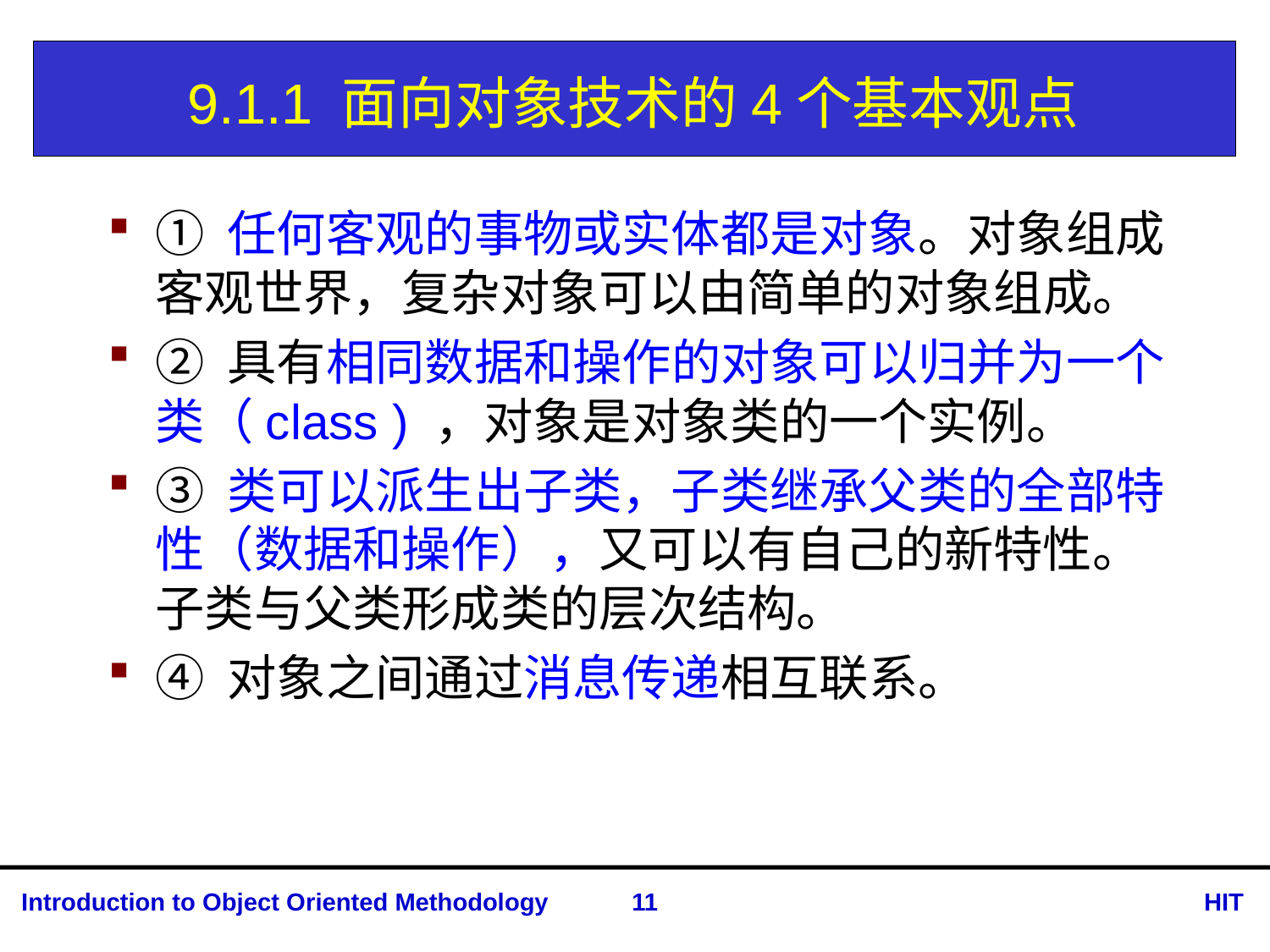

# 9.1.1 面向对象技术的4个基本观点
① 任何客观的事物或实体都是对象。对象组成客观世界，复杂对象可以由简单的对象组成。
② 具有相同数据和操作的对象可以归并为一个类（class ) ，对象是对象类的一个实例。
③ 类可以派生出子类，子类继承父类的全部特性（数据和操作），又可以有自己的新特性。子类与父类形成类的层次结构。
④ 对象之间通过消息传递相互联系。